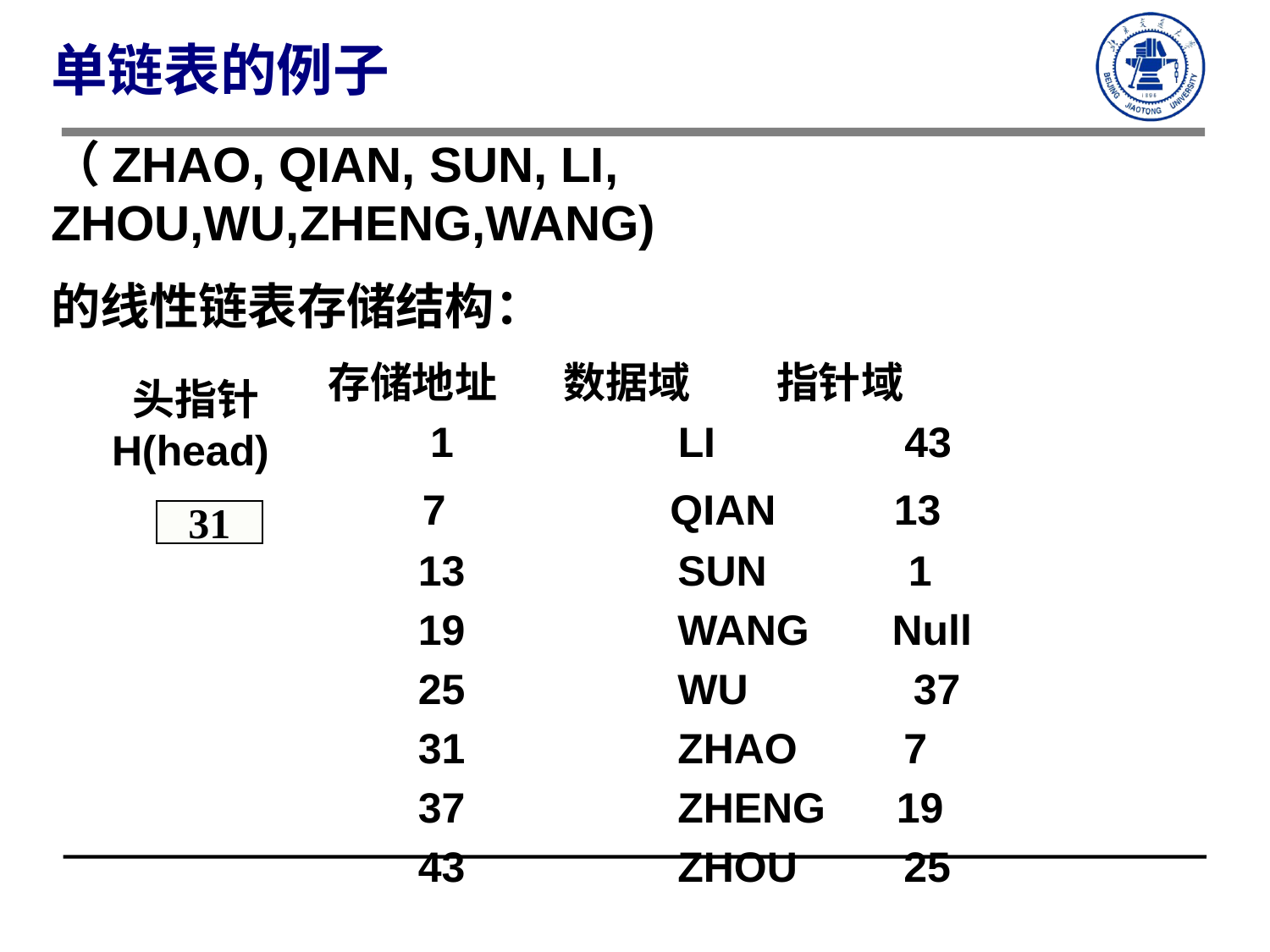

单链表的例子
（ZHAO, QIAN, SUN, LI, ZHOU,WU,ZHENG,WANG)
的线性链表存储结构：
                            存储地址       数据域         指针域
                                1                   LI                43
                           7                   QIAN          13
                               13                  SUN            1
                               19                  WANG       Null
                               25                  WU              37
                               31                  ZHAO         7
                               37                  ZHENG      19
                               43                  ZHOU         25
头指针H(head)
31